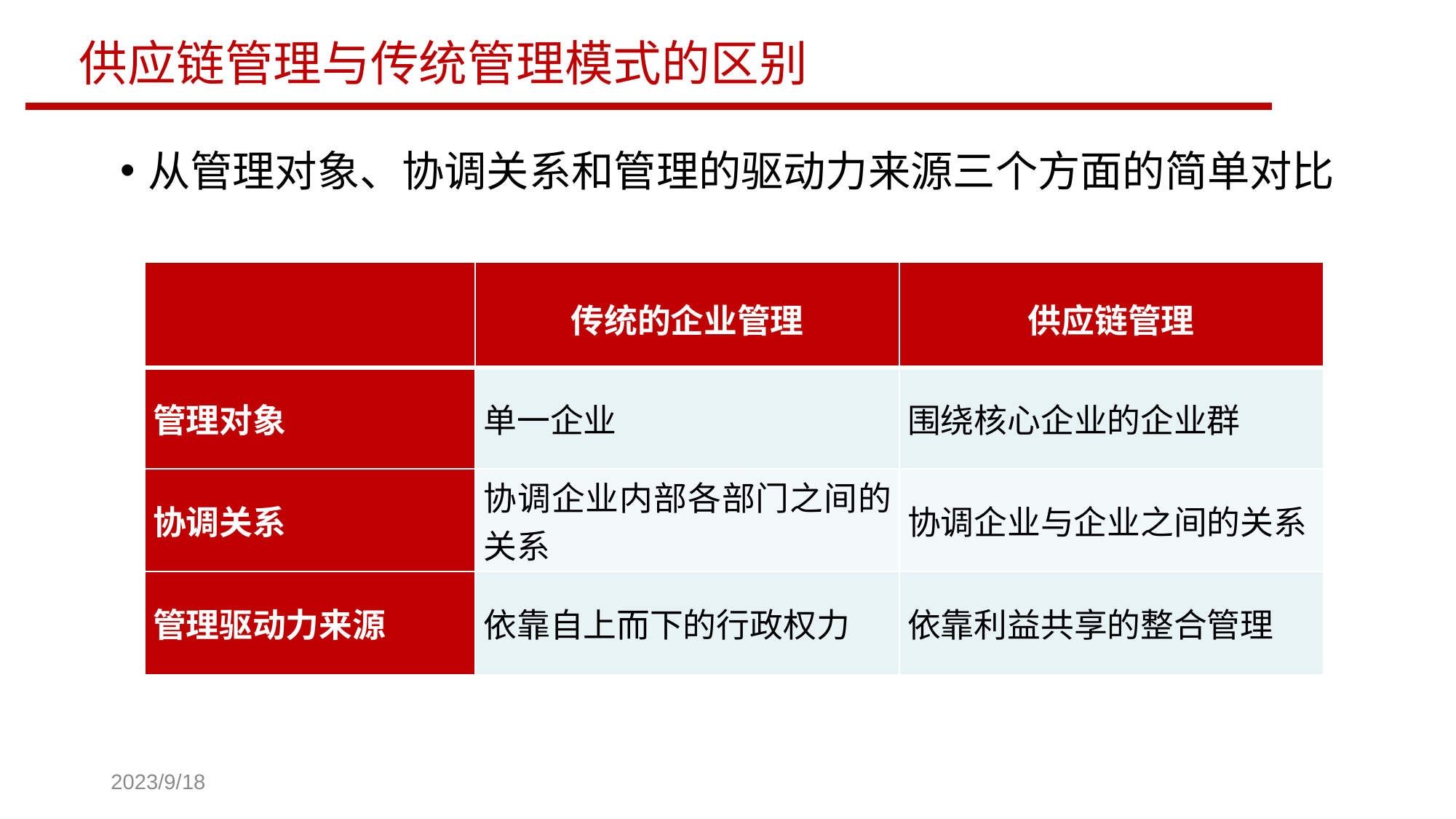

供应链管理与传统管理模式的区别
从管理对象、协调关系和管理的驱动力来源三个方面的简单对比
|  | 传统的企业管理 | 供应链管理 |
| --- | --- | --- |
| 管理对象 | 单一企业 | 围绕核心企业的企业群 |
| 协调关系 | 协调企业内部各部门之间的关系 | 协调企业与企业之间的关系 |
| 管理驱动力来源 | 依靠自上而下的行政权力 | 依靠利益共享的整合管理 |
2023/9/18